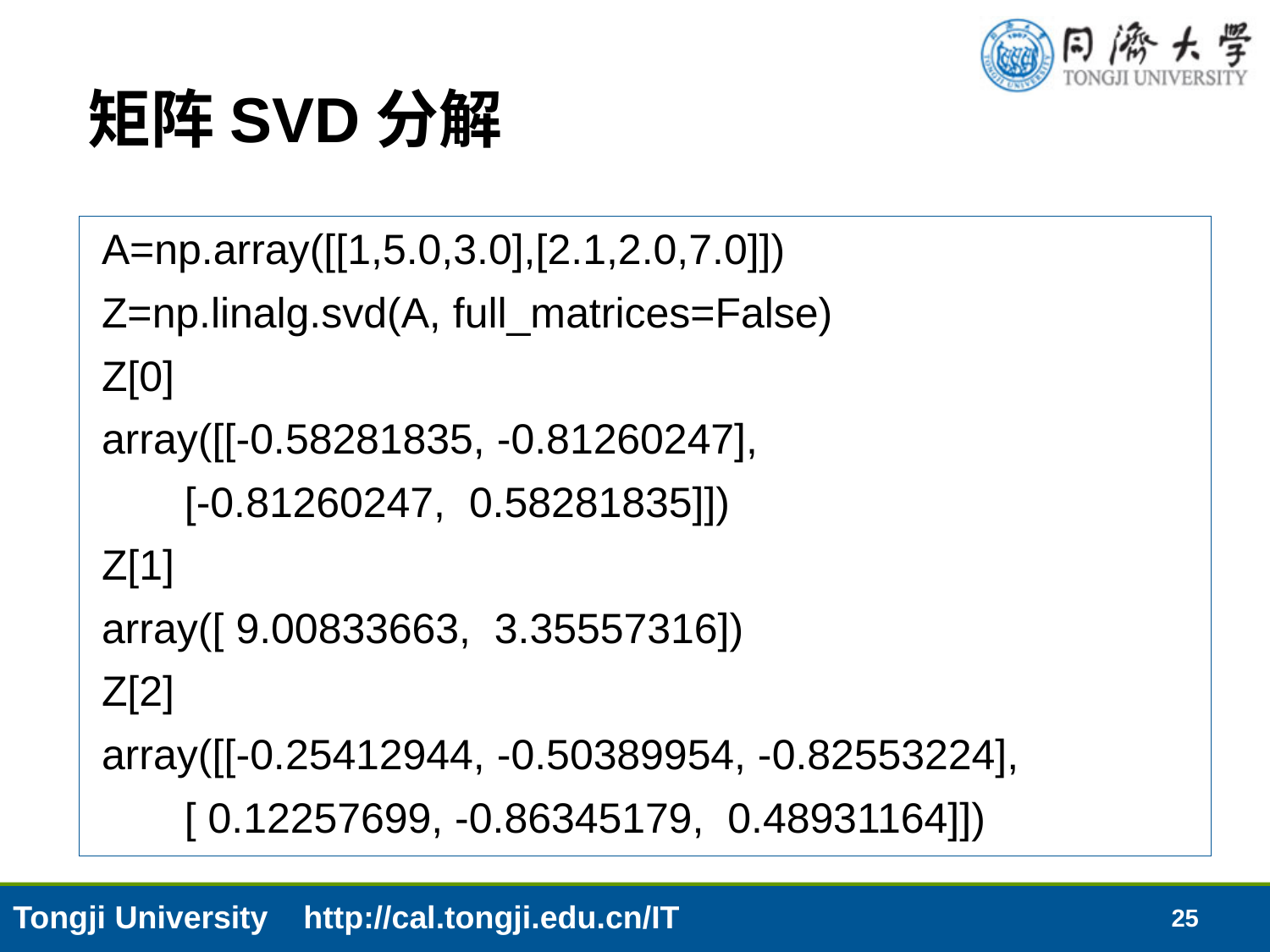

# 矩阵SVD分解
A=np.array([[1,5.0,3.0],[2.1,2.0,7.0]])
Z=np.linalg.svd(A, full_matrices=False)
Z[0]
array([[-0.58281835, -0.81260247],
       [-0.81260247,  0.58281835]])
Z[1]
array([ 9.00833663,  3.35557316])
Z[2]
array([[-0.25412944, -0.50389954, -0.82553224],
       [ 0.12257699, -0.86345179,  0.48931164]])